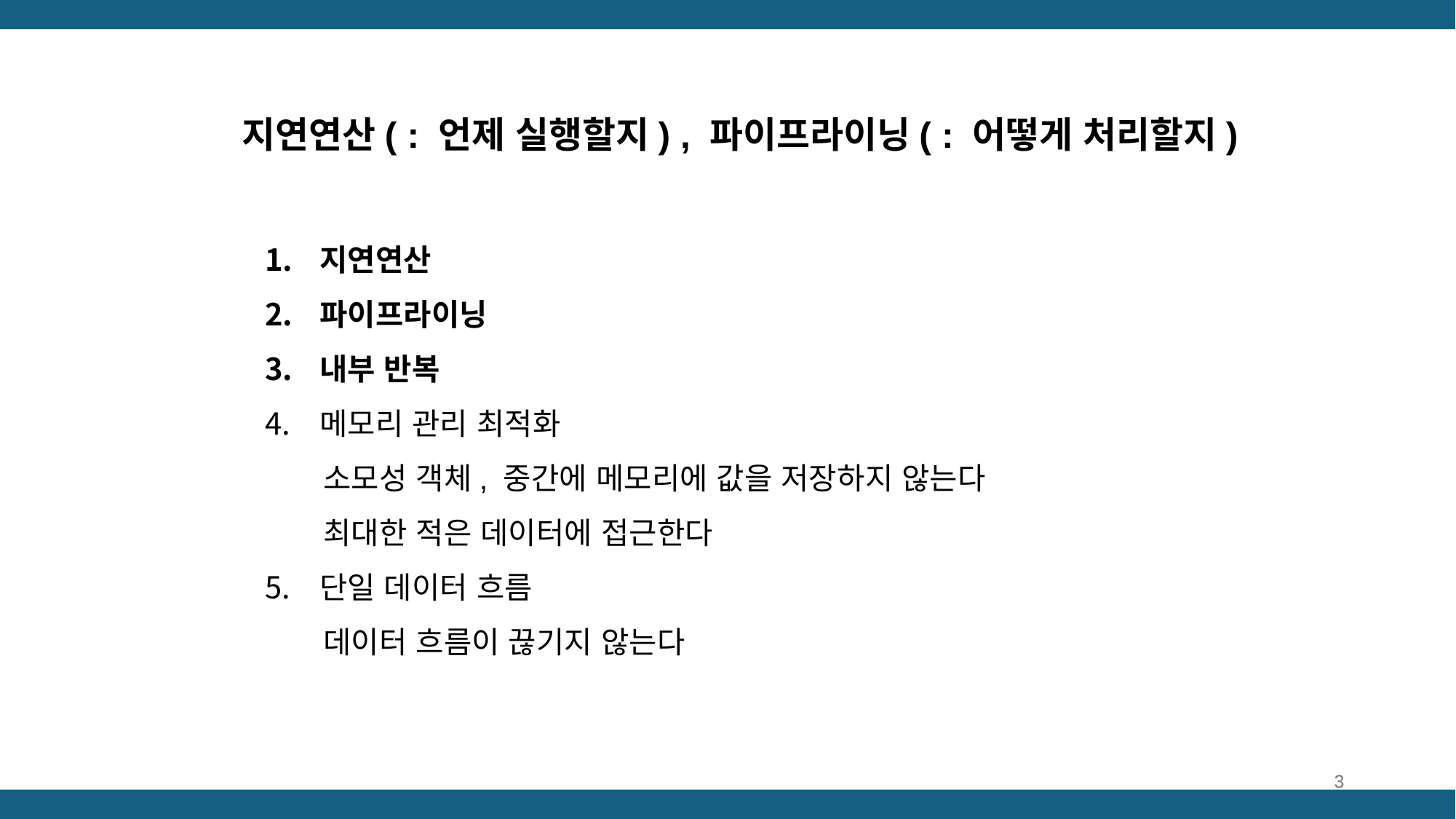

지연연산( : 언제 실행할지) , 파이프라이닝( : 어떻게 처리할지)
지연연산
파이프라이닝
내부 반복
메모리 관리 최적화
      소모성 객체, 중간에 메모리에 값을 저장하지 않는다
      최대한 적은 데이터에 접근한다
단일 데이터 흐름
      데이터 흐름이 끊기지 않는다
3